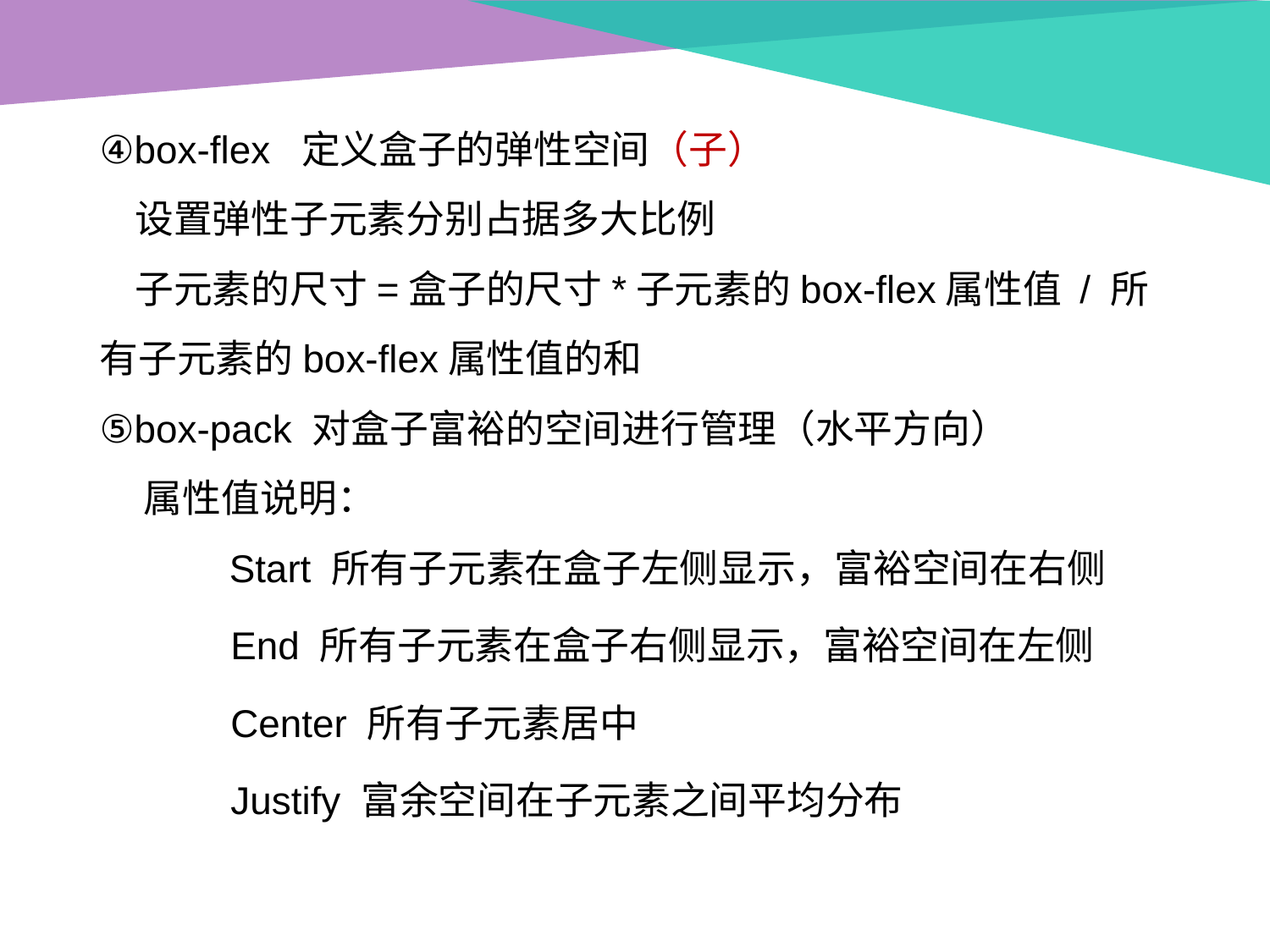

④box-flex  定义盒子的弹性空间（子）
   设置弹性子元素分别占据多大比例
   子元素的尺寸=盒子的尺寸*子元素的box-flex属性值 / 所有子元素的box-flex属性值的和
⑤box-pack 对盒子富裕的空间进行管理（水平方向）
    属性值说明：
            Start 所有子元素在盒子左侧显示，富裕空间在右侧
       End 所有子元素在盒子右侧显示，富裕空间在左侧
       Center 所有子元素居中
       Justify 富余空间在子元素之间平均分布